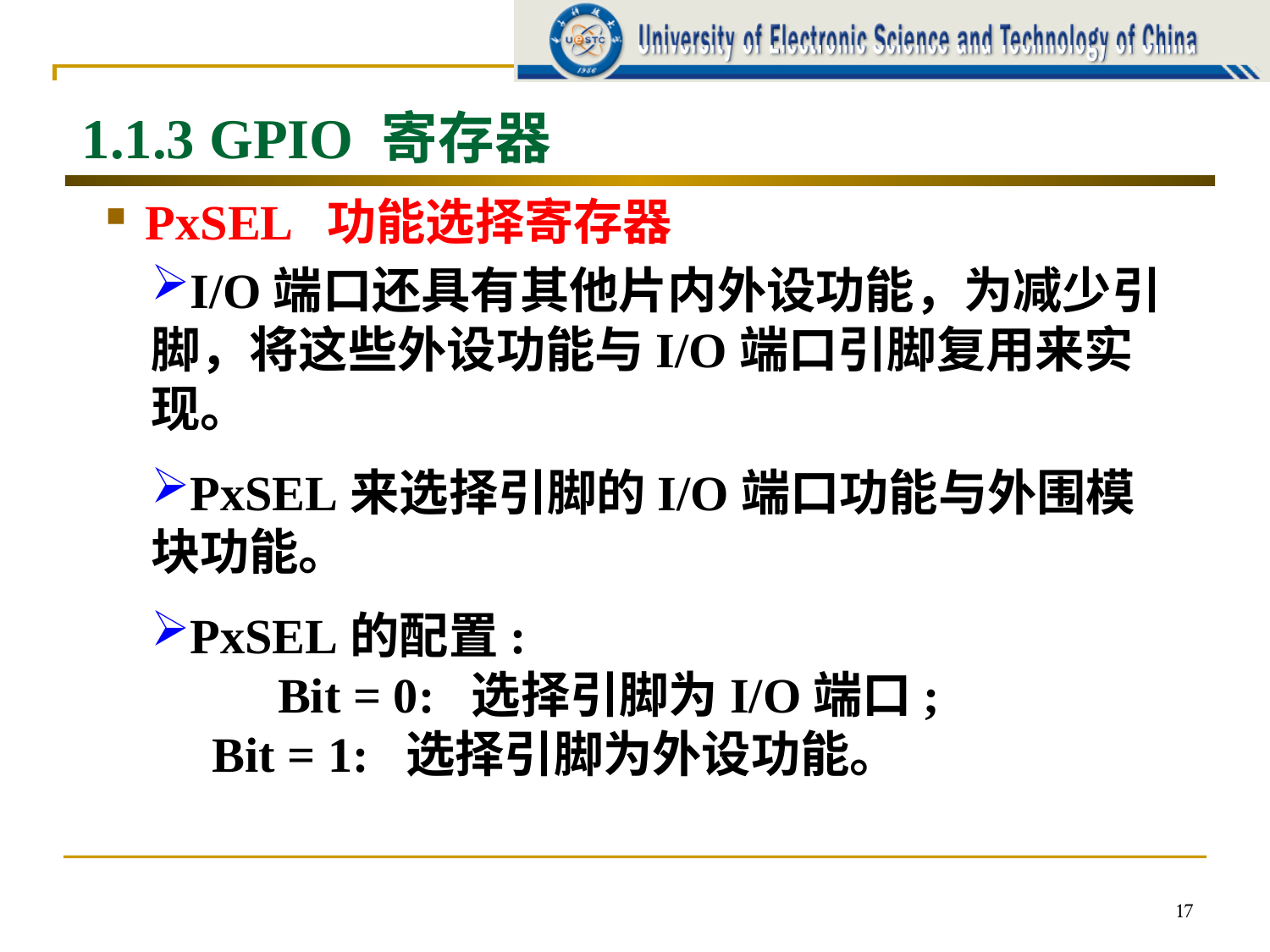

1.1.3 GPIO 寄存器

I/O端口还具有其他片内外设功能，为减少引脚，将这些外设功能与I/O端口引脚复用来实现。
PxSEL来选择引脚的I/O端口功能与外围模块功能。
PxSEL的配置:
 	Bit = 0:  选择引脚为I/O端口;
     Bit = 1:  选择引脚为外设功能。
PxSEL  功能选择寄存器

17